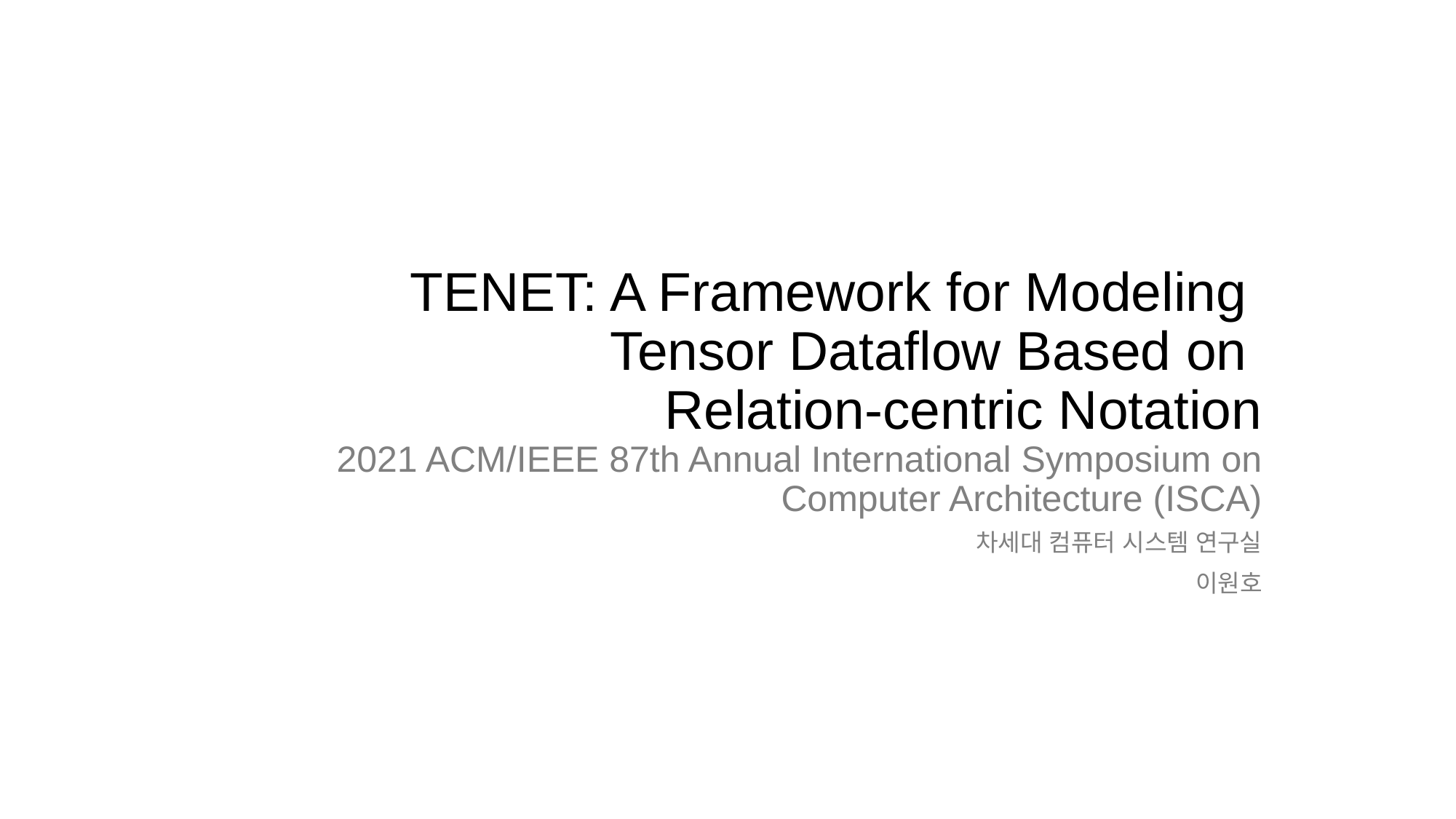

# TENET: A Framework for Modeling Tensor Dataflow Based on Relation-centric Notation 2021 ACM/IEEE 87th Annual International Symposium on Computer Architecture (ISCA)
차세대 컴퓨터 시스템 연구실
이원호